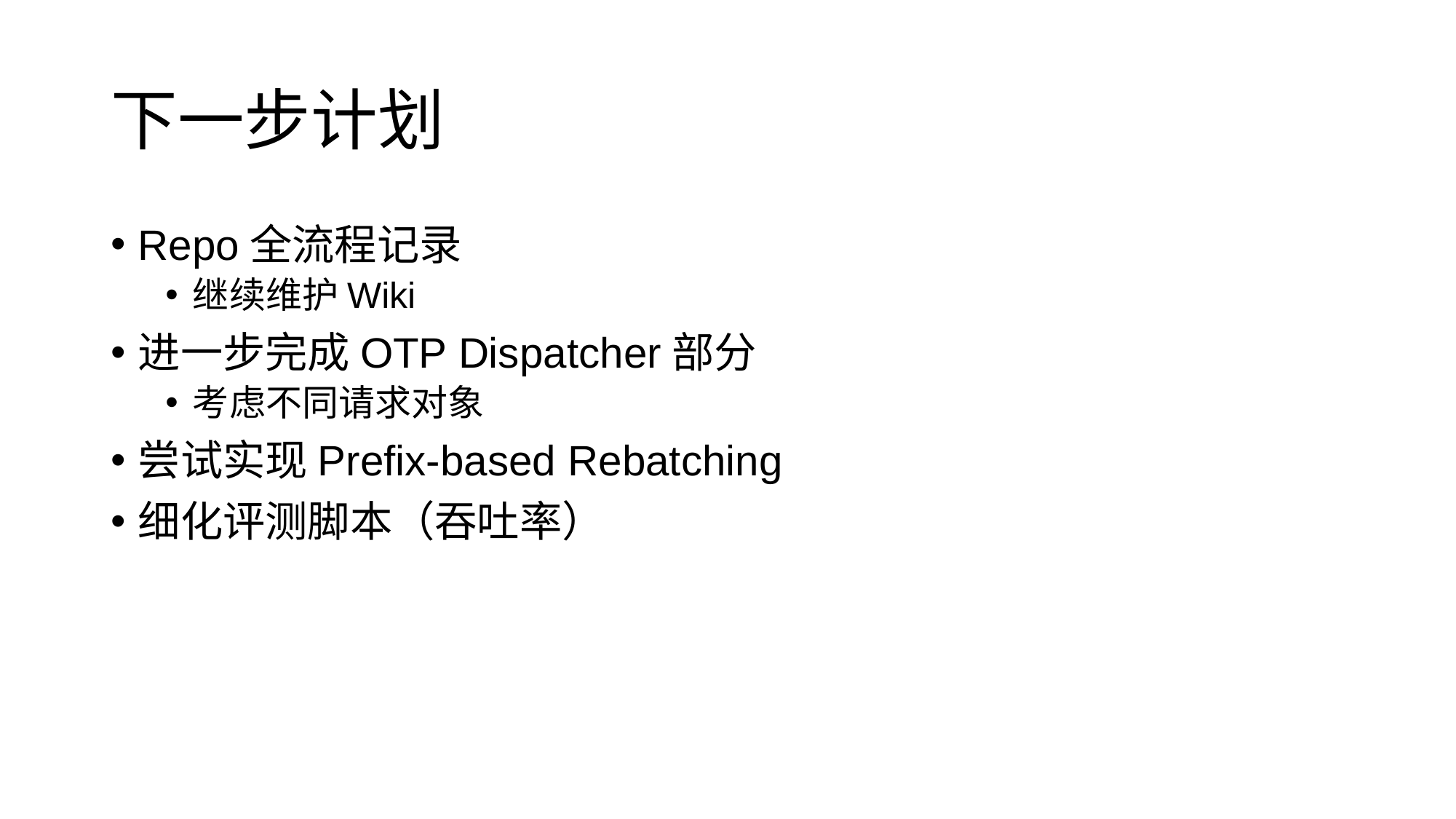

# 下一步计划
Repo全流程记录
继续维护Wiki
进一步完成OTP Dispatcher部分
考虑不同请求对象
尝试实现Prefix-based Rebatching
细化评测脚本（吞吐率）